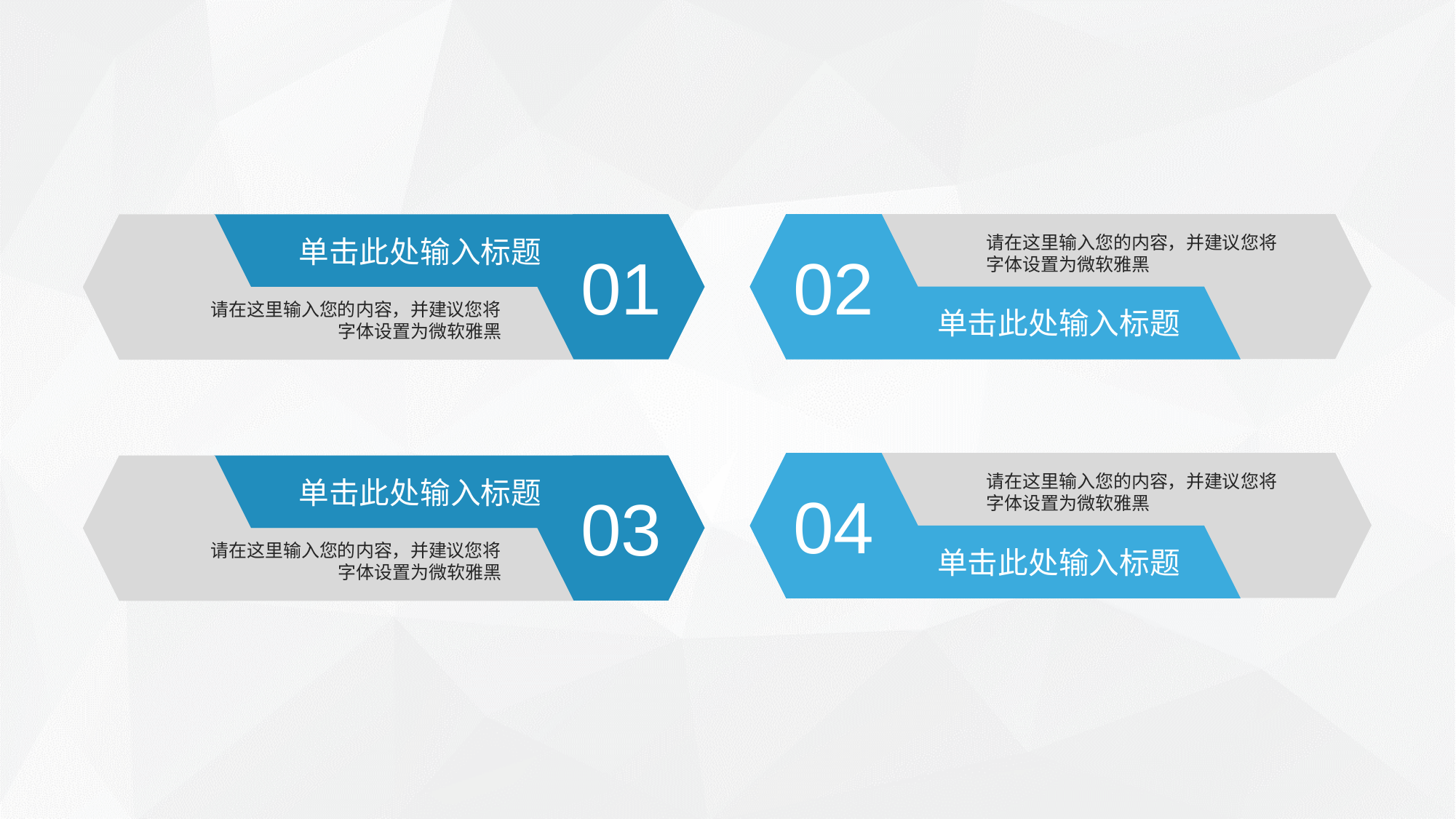

请在这里输入您的内容，并建议您将字体设置为微软雅黑
单击此处输入标题
02
01
请在这里输入您的内容，并建议您将字体设置为微软雅黑
单击此处输入标题

请在这里输入您的内容，并建议您将字体设置为微软雅黑
单击此处输入标题
04
03
请在这里输入您的内容，并建议您将字体设置为微软雅黑
单击此处输入标题